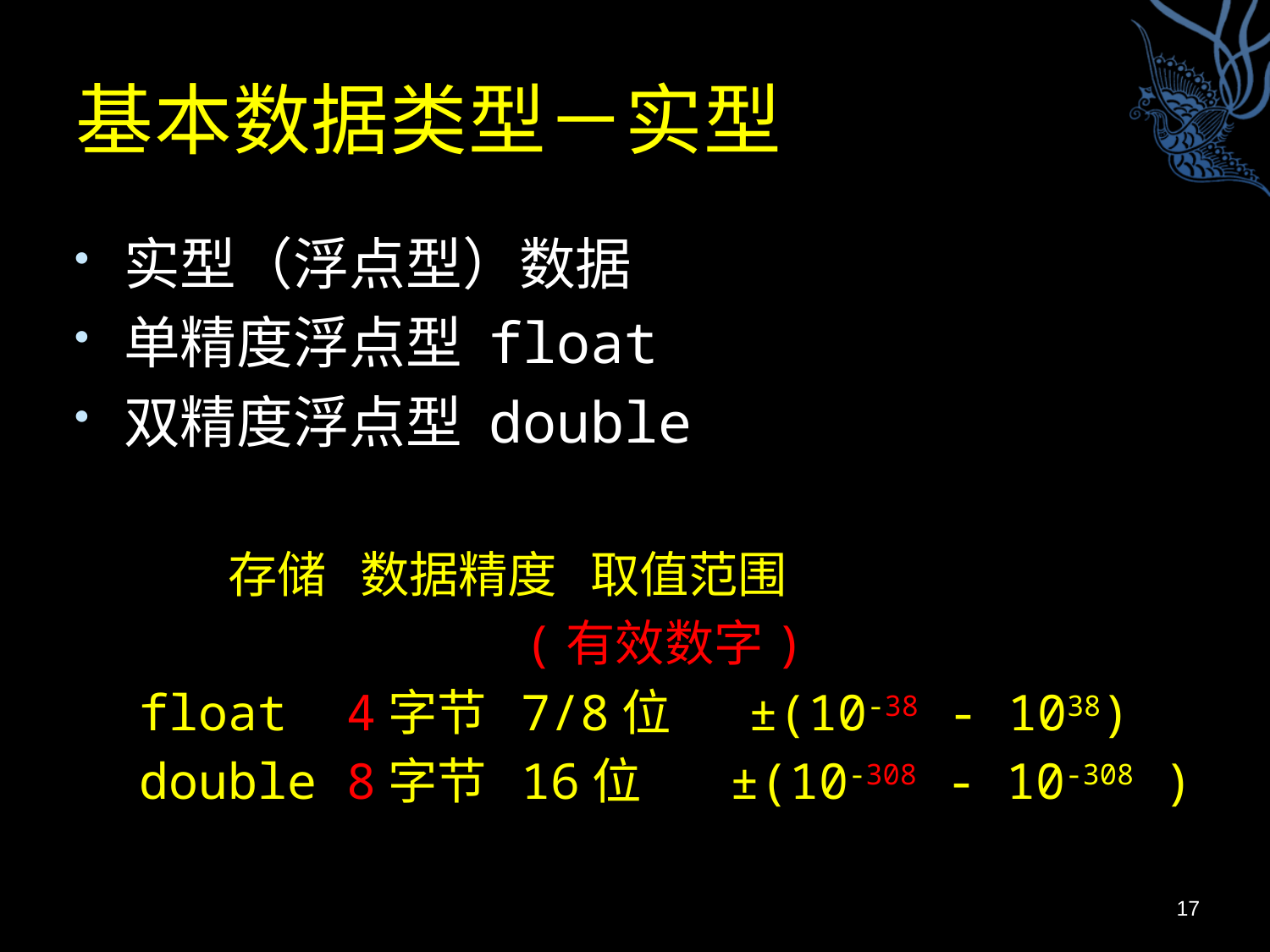

# 基本数据类型－实型
实型（浮点型）数据
单精度浮点型 float
双精度浮点型 double

       存储   数据精度   取值范围
             (有效数字)
float  4字节  7/8位      ±(10-38 - 1038)
double 8字节  16位       ±(10-308 - 10-308 )
17